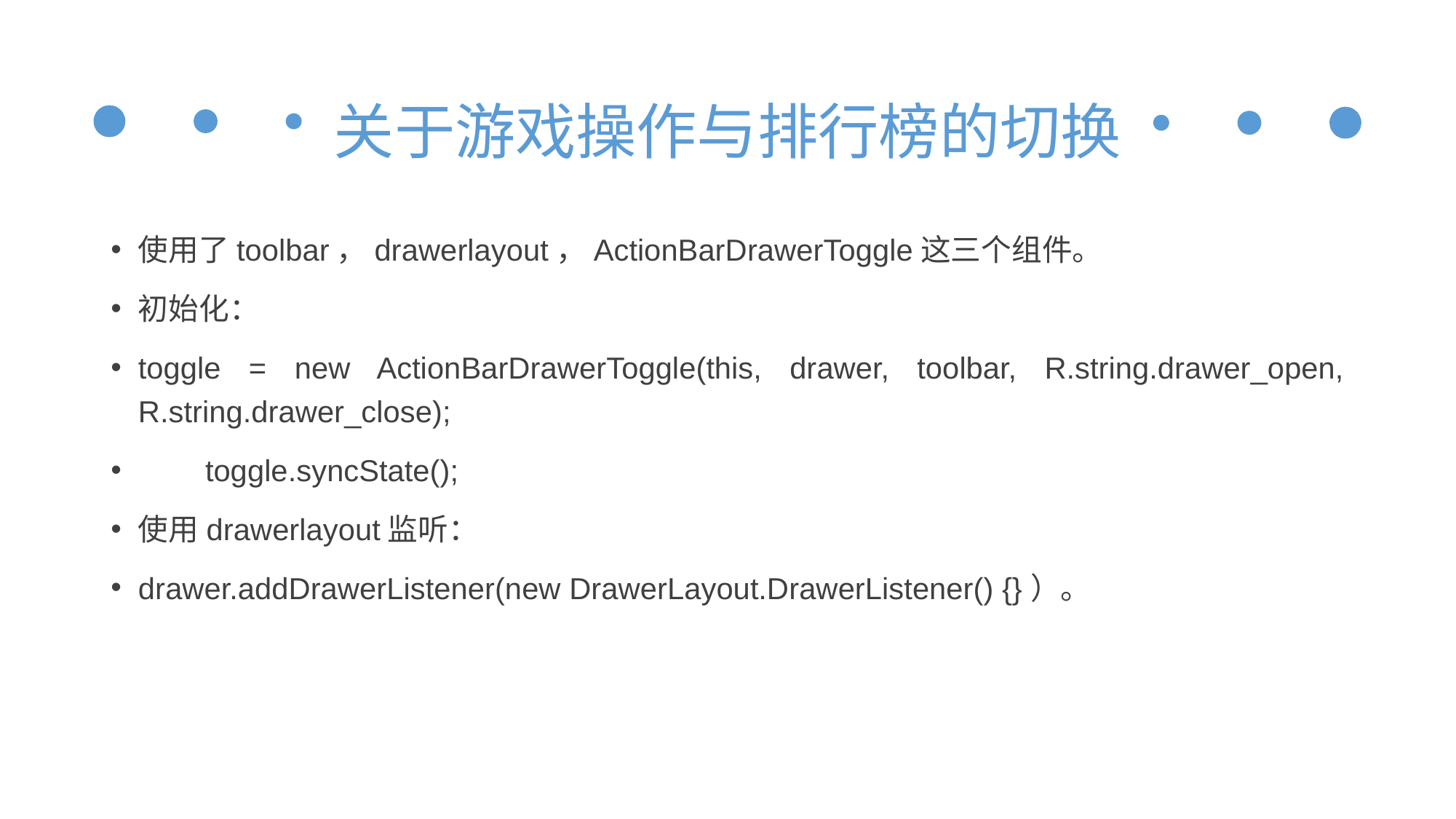

# 关于游戏操作与排行榜的切换
使用了toolbar，drawerlayout，ActionBarDrawerToggle这三个组件。
初始化：
toggle = new ActionBarDrawerToggle(this, drawer, toolbar, R.string.drawer_open, R.string.drawer_close);
        toggle.syncState();
使用drawerlayout监听：
drawer.addDrawerListener(new DrawerLayout.DrawerListener() {}）。